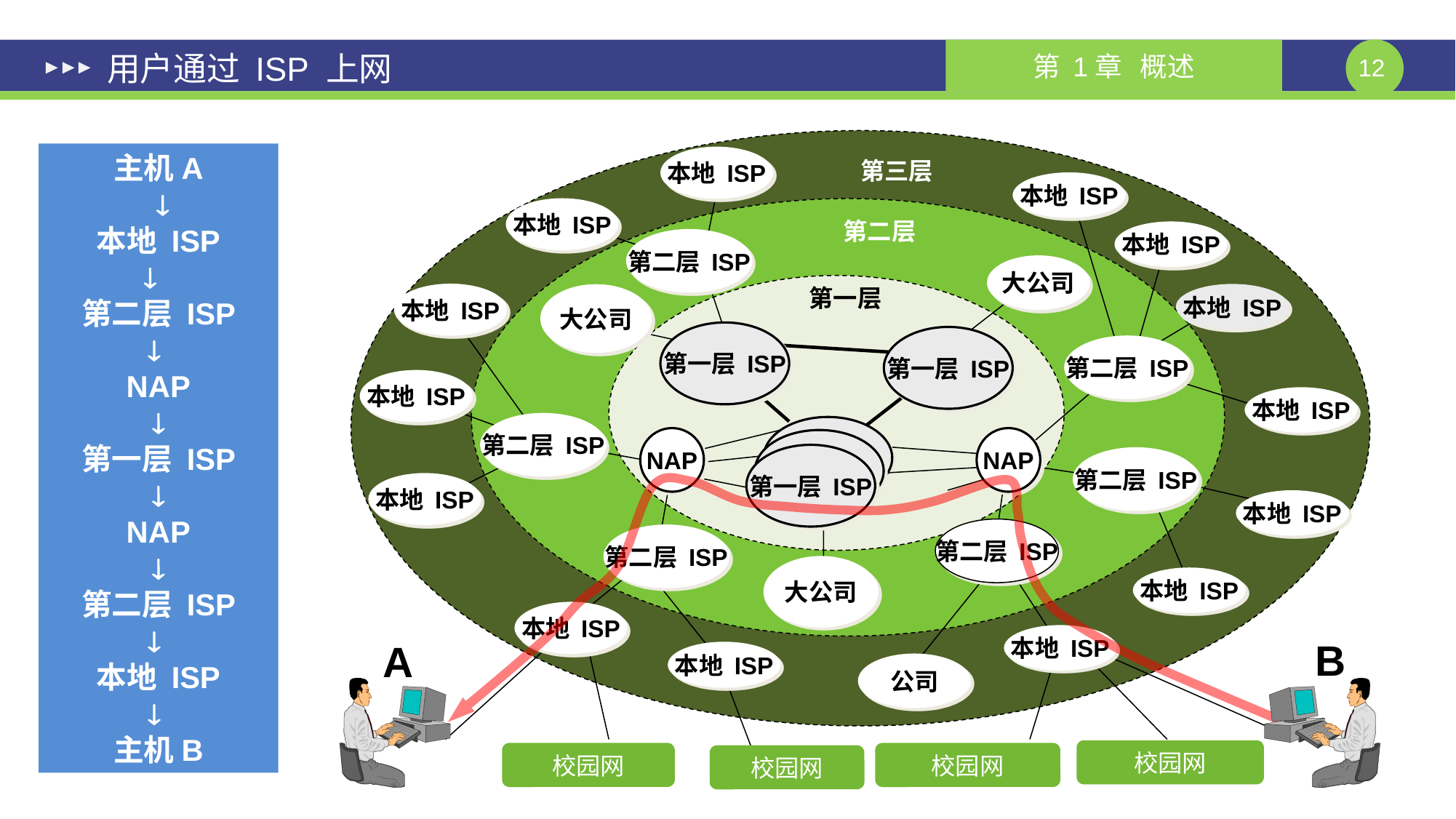

# 用户通过 ISP 上网

主机A
 ↓
本地 ISP
↓
第二层 ISP
↓
NAP
↓
第一层 ISP
↓
NAP
↓
第二层 ISP
↓
本地 ISP
↓
主机B
本地 ISP
第三层

本地 ISP
本地 ISP

第二层
本地 ISP

第二层 ISP

大公司

第一层
本地 ISP
本地 ISP
大公司

第一层 ISP
第一层 ISP

第二层 ISP

本地 ISP

本地 ISP

第二层 ISP
一级 ISP
NAP
NAP

一级 ISP
第一层 ISP

第二层 ISP

本地 ISP

本地 ISP

第二层 ISP
第二层 ISP
大公司

本地 ISP

本地 ISP
本地 ISP
B
A

本地 ISP

公司

校园网
校园网
校园网
校园网